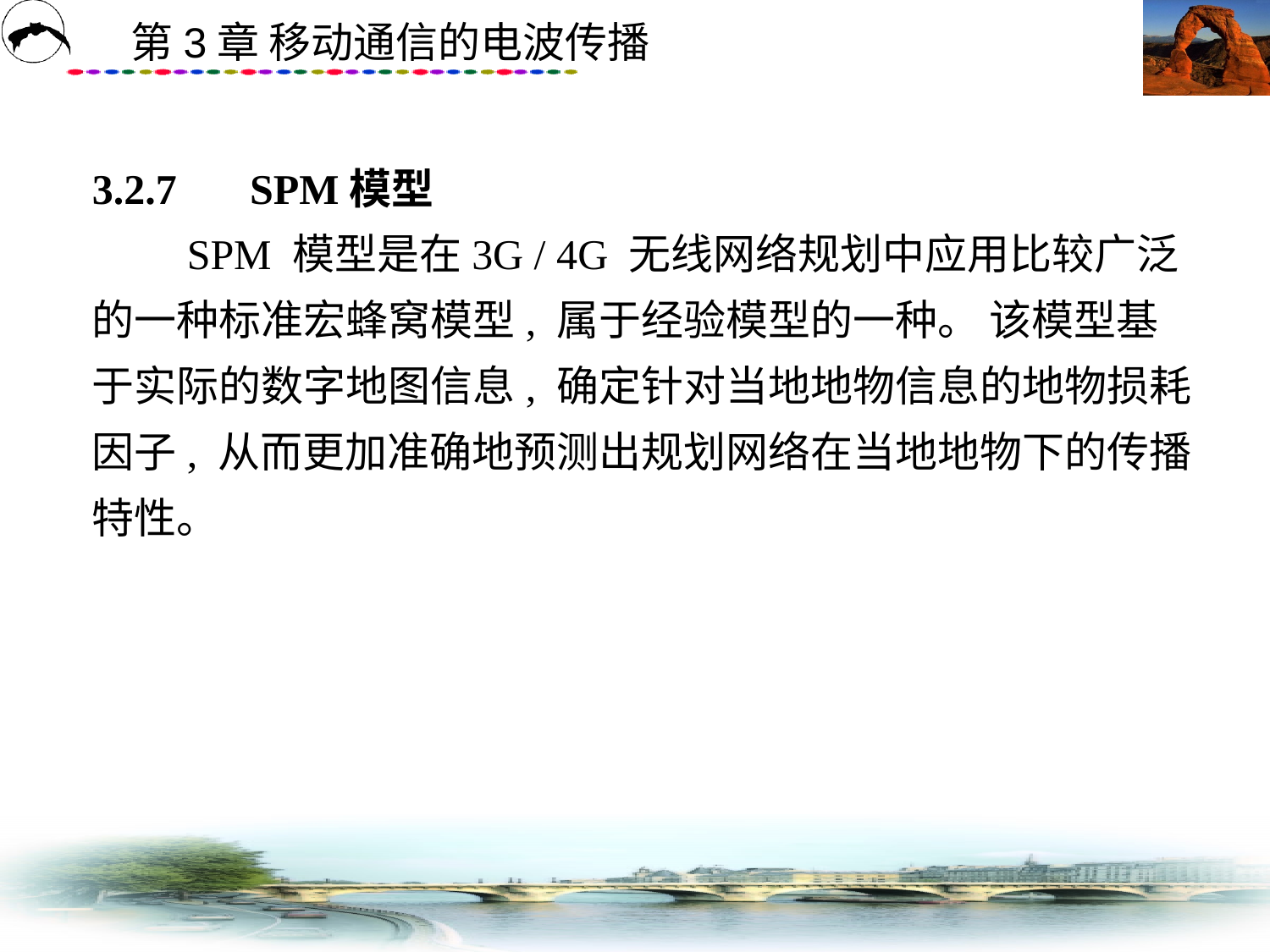

# 3.2.7 　SPM模型 　　SPM 模型是在3G / 4G 无线网络规划中应用比较广泛的一种标准宏蜂窝模型, 属于经验模型的一种。 该模型基于实际的数字地图信息, 确定针对当地地物信息的地物损耗因子, 从而更加准确地预测出规划网络在当地地物下的传播特性。